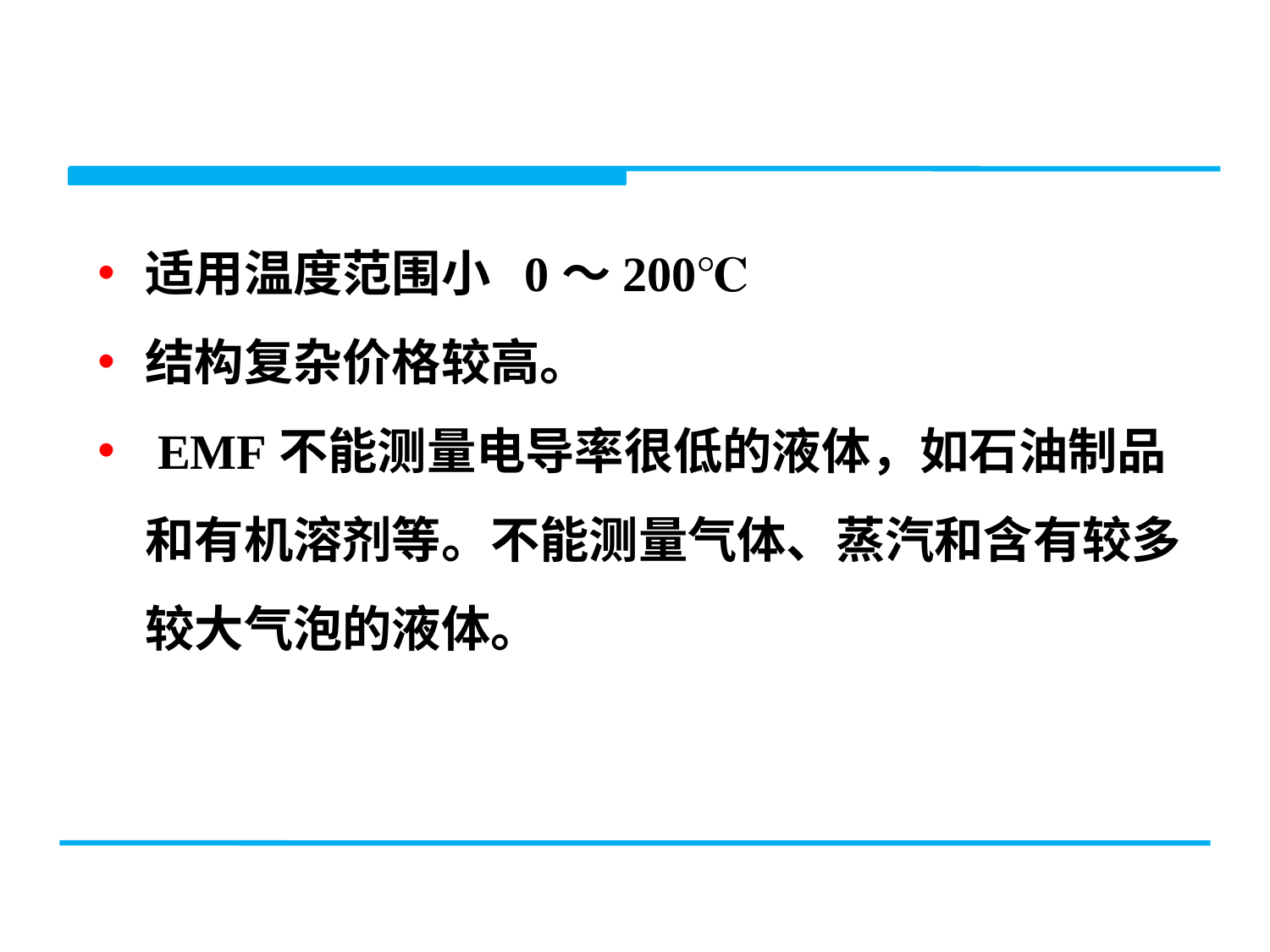

适用温度范围小  0～200℃
结构复杂价格较高。
 EMF不能测量电导率很低的液体，如石油制品和有机溶剂等。不能测量气体、蒸汽和含有较多较大气泡的液体。